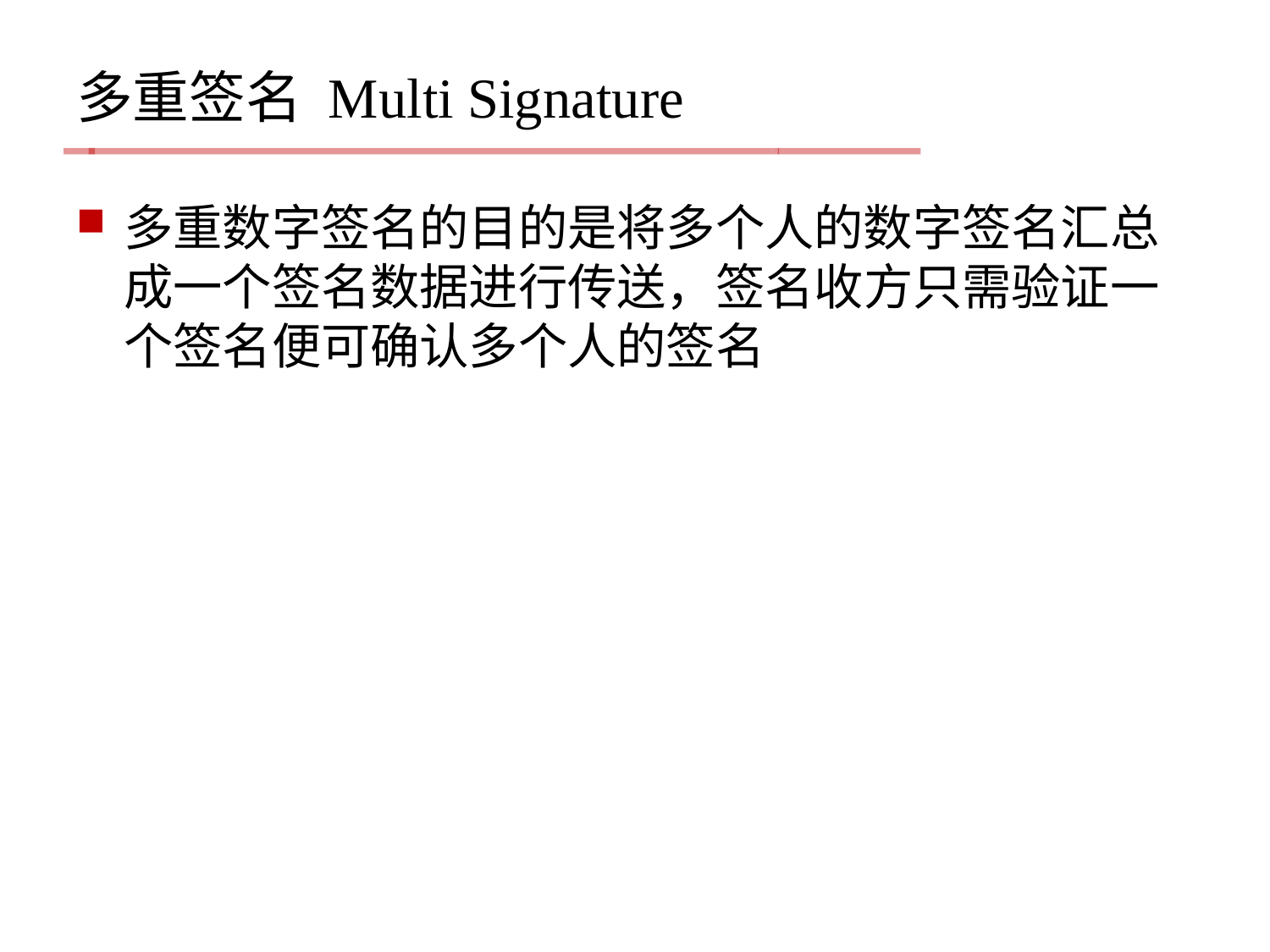

# 多重签名 Multi Signature
多重数字签名的目的是将多个人的数字签名汇总成一个签名数据进行传送，签名收方只需验证一个签名便可确认多个人的签名